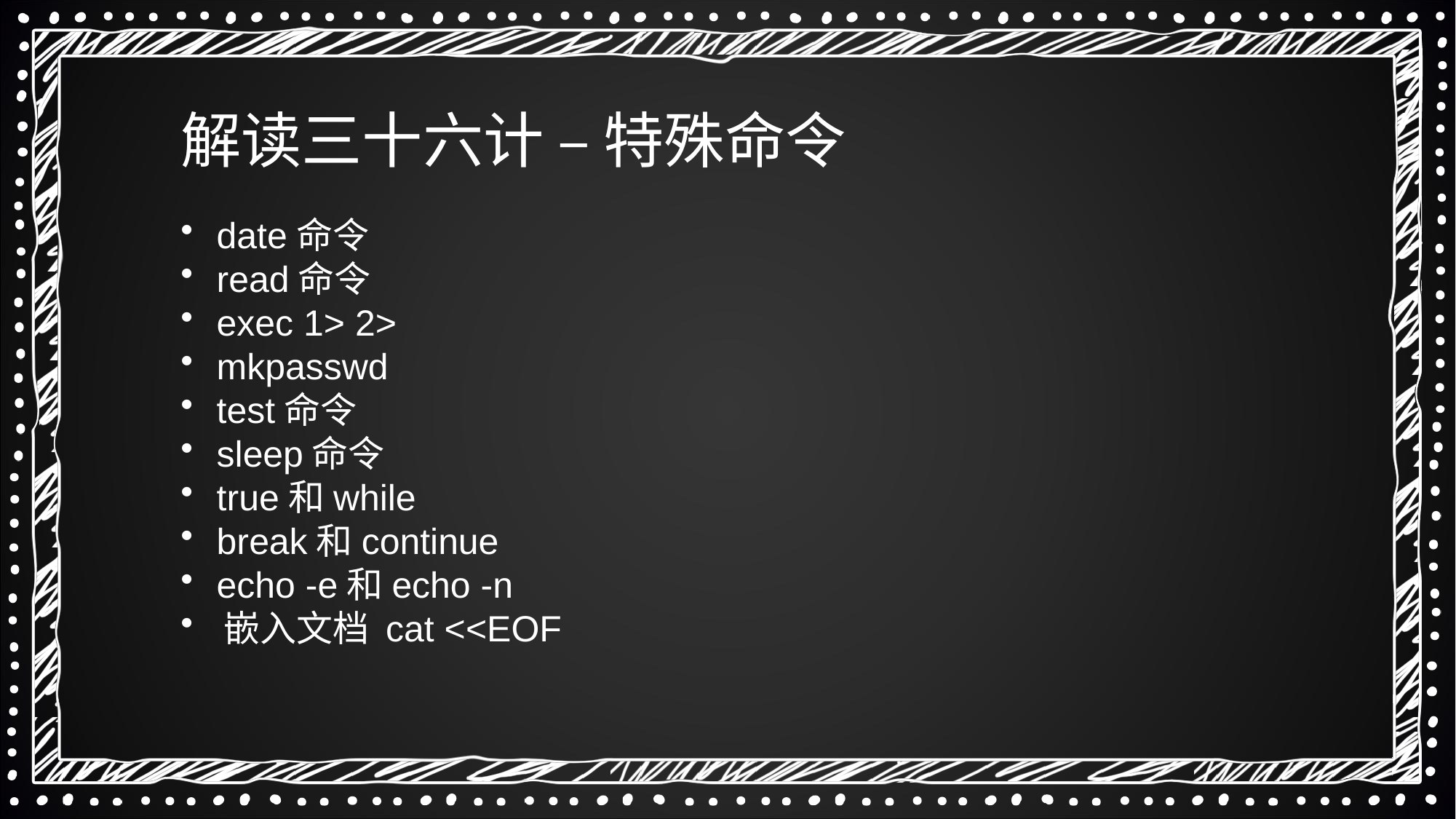

解读三十六计 – 特殊命令
 date命令
 read命令
 exec 1> 2>
 mkpasswd
 test命令
 sleep命令
 true和while
 break和continue
 echo -e和echo -n
 嵌入文档 cat <<EOF